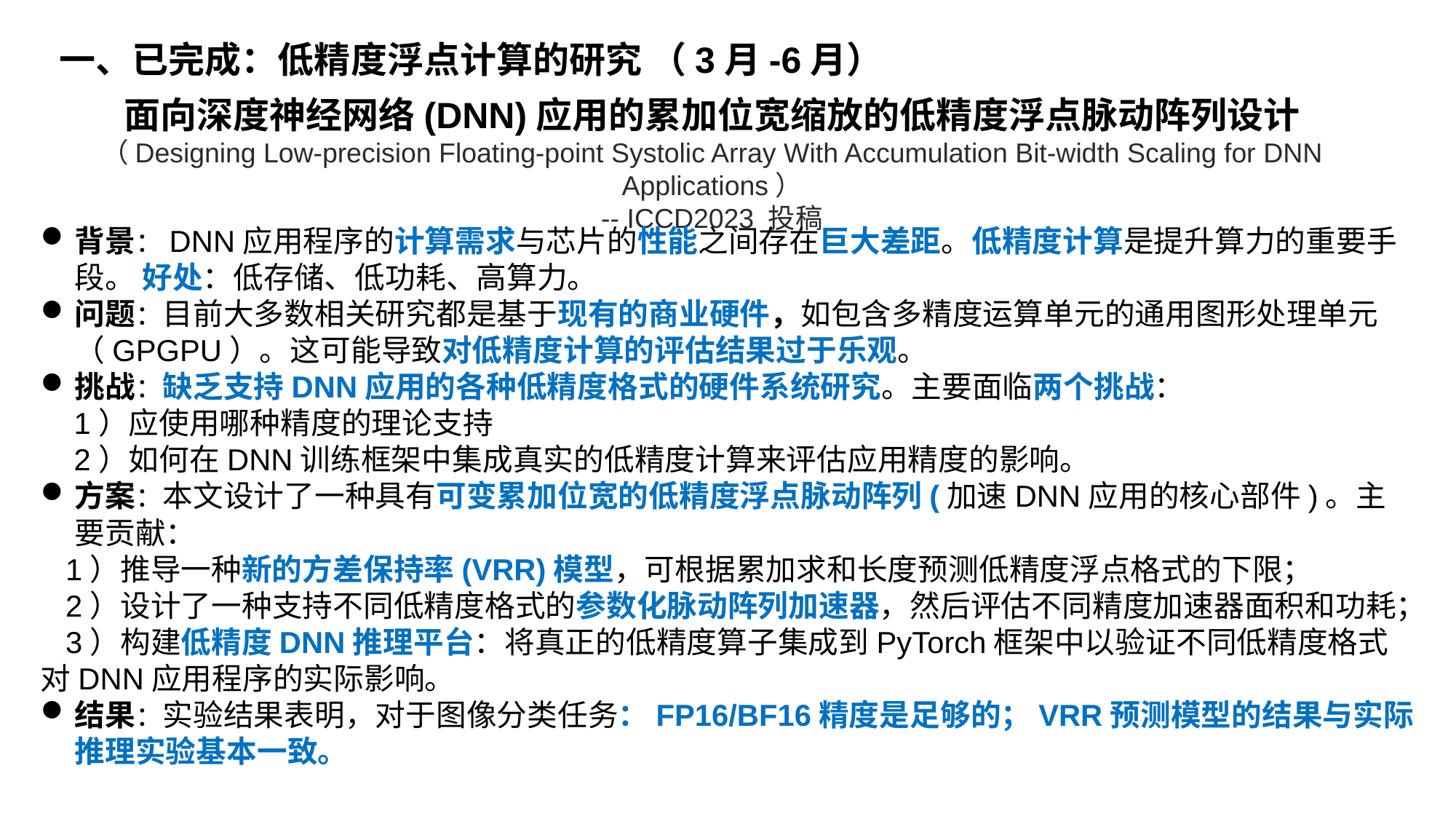

一、已完成：低精度浮点计算的研究 （3月-6月）
面向深度神经网络(DNN)应用的累加位宽缩放的低精度浮点脉动阵列设计
（Designing Low-precision Floating-point Systolic Array With Accumulation Bit-width Scaling for DNN Applications）
-- ICCD2023 投稿
背景：DNN应用程序的计算需求与芯片的性能之间存在巨大差距。低精度计算是提升算力的重要手段。 好处：低存储、低功耗、高算力。
问题：目前大多数相关研究都是基于现有的商业硬件，如包含多精度运算单元的通用图形处理单元（GPGPU）。这可能导致对低精度计算的评估结果过于乐观。
挑战：缺乏支持DNN应用的各种低精度格式的硬件系统研究。主要面临两个挑战：
    1）应使用哪种精度的理论支持
    2）如何在DNN训练框架中集成真实的低精度计算来评估应用精度的影响。
方案：本文设计了一种具有可变累加位宽的低精度浮点脉动阵列(加速DNN应用的核心部件)。主要贡献：
   1）推导一种新的方差保持率(VRR)模型，可根据累加求和长度预测低精度浮点格式的下限；
   2）设计了一种支持不同低精度格式的参数化脉动阵列加速器，然后评估不同精度加速器面积和功耗；
   3）构建低精度DNN推理平台：将真正的低精度算子集成到PyTorch框架中以验证不同低精度格式对DNN应用程序的实际影响。
结果：实验结果表明，对于图像分类任务：FP16/BF16精度是足够的；VRR预测模型的结果与实际推理实验基本一致。